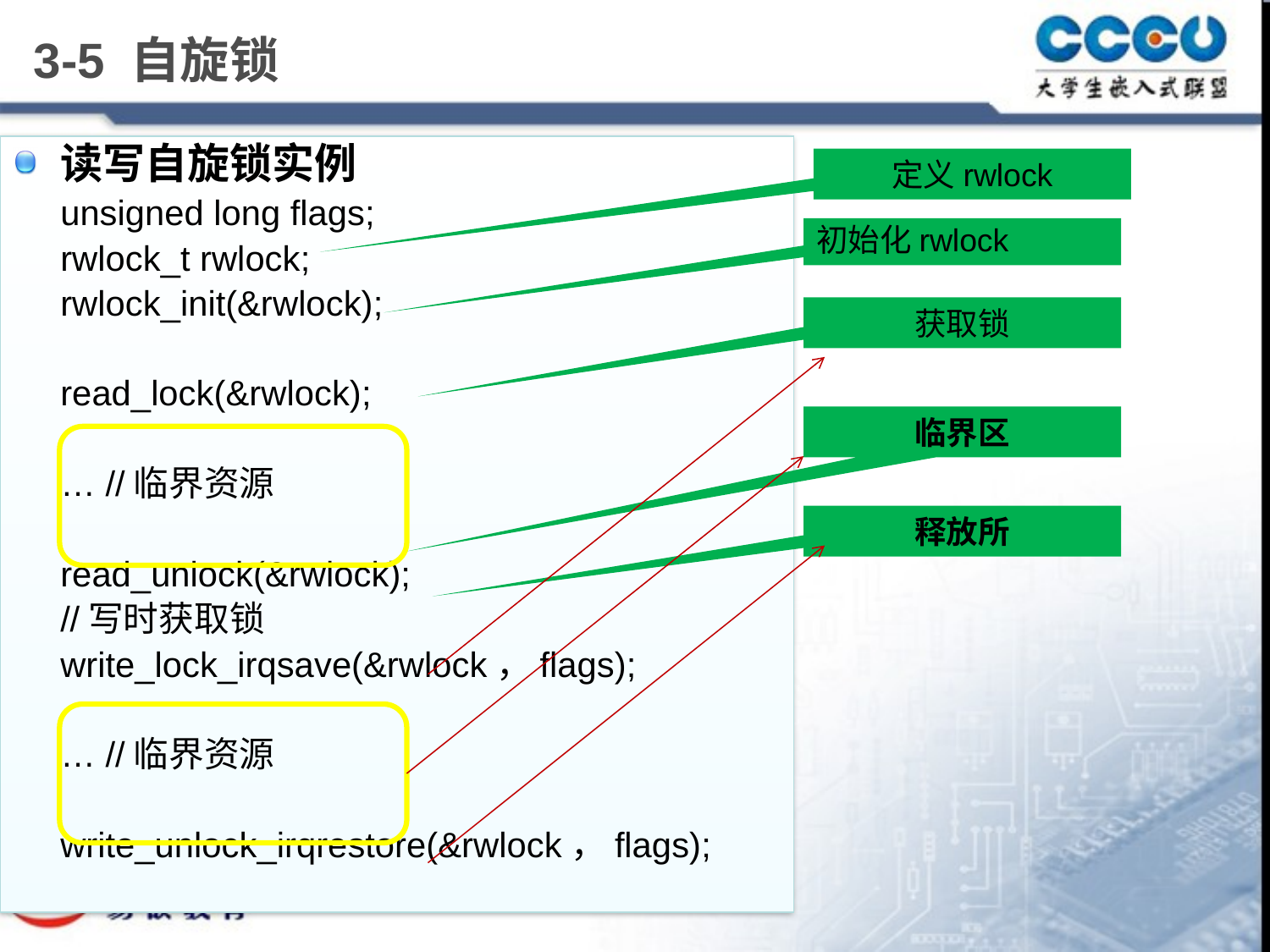

# 3-5 自旋锁
读写自旋锁实例
	unsigned long flags;
	rwlock_t rwlock;
	rwlock_init(&rwlock);

	read_lock(&rwlock);

	… //临界资源

	read_unlock(&rwlock);
	//写时获取锁
	write_lock_irqsave(&rwlock，flags);

	… //临界资源

	write_unlock_irqrestore(&rwlock，flags);

定义rwlock
初始化rwlock
获取锁
临界区

释放所